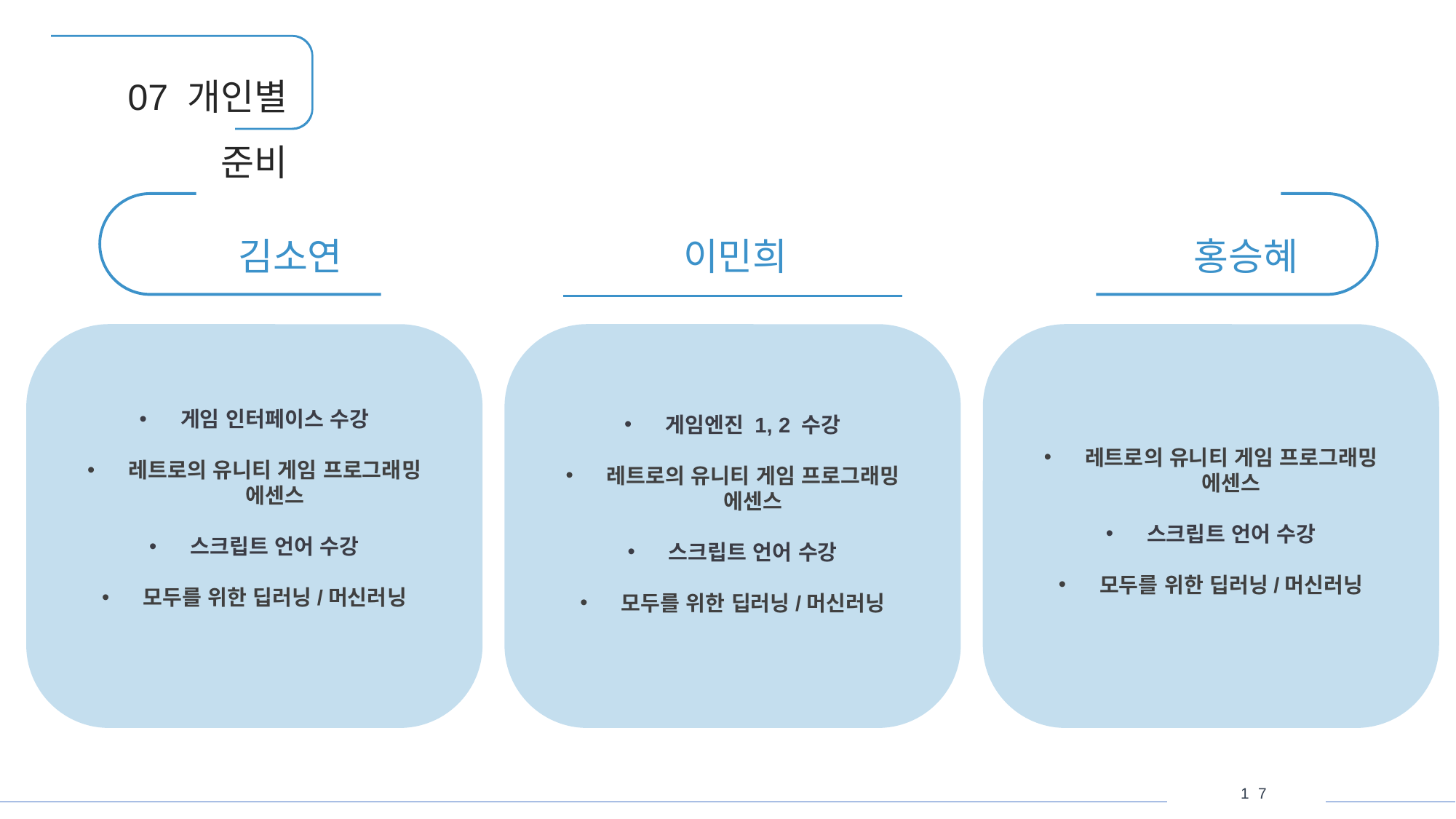

07 개인별 준비

김소연
이민희
홍승혜
게임 인터페이스 수강

레트로의 유니티 게임 프로그래밍 에센스

스크립트 언어 수강

모두를 위한 딥러닝/머신러닝

게임엔진 1, 2 수강

레트로의 유니티 게임 프로그래밍 에센스

스크립트 언어 수강

모두를 위한 딥러닝/머신러닝

레트로의 유니티 게임 프로그래밍 에센스

스크립트 언어 수강

모두를 위한 딥러닝/머신러닝

17